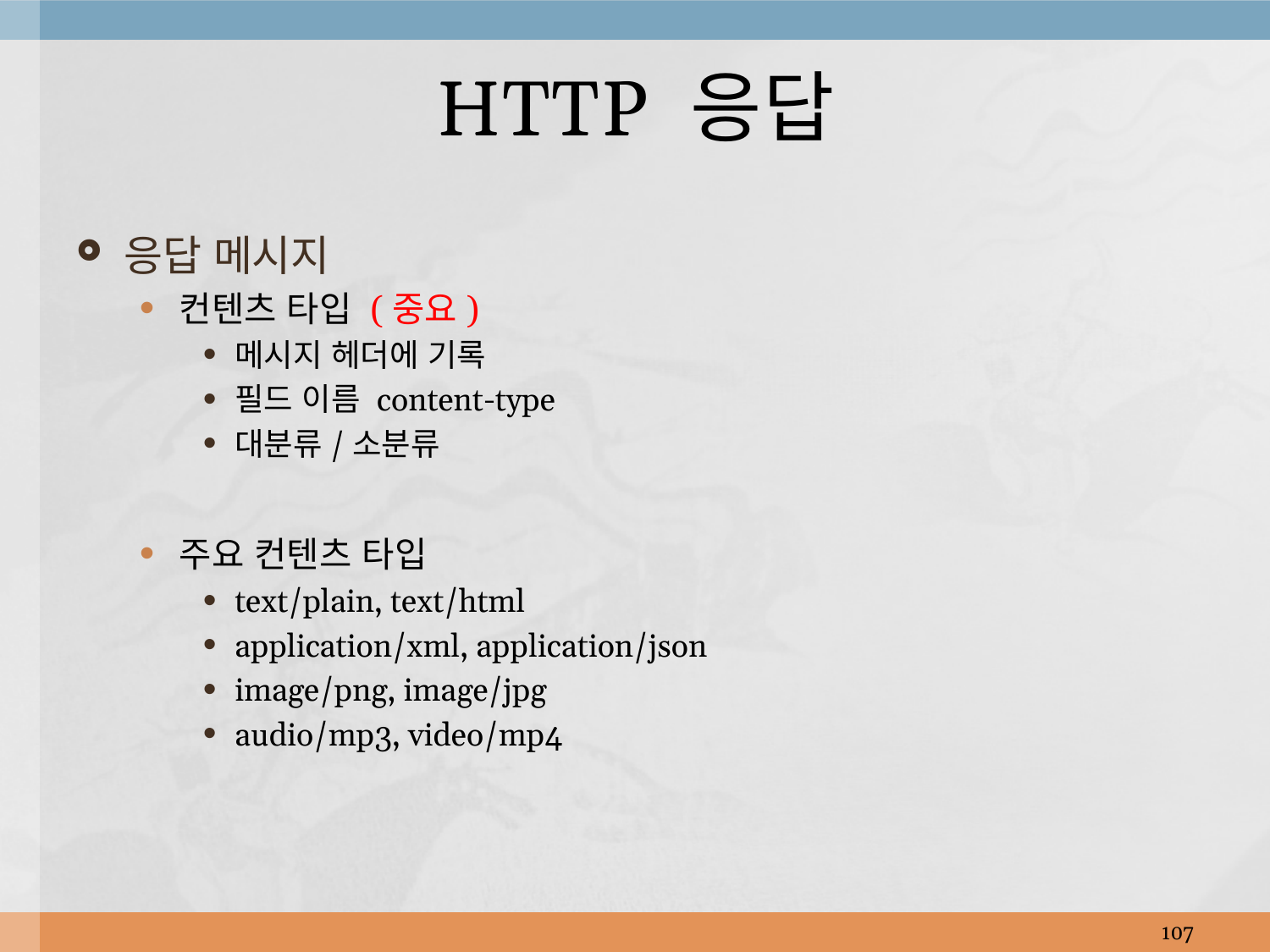

# HTTP 응답
응답 메시지
컨텐츠 타입 (중요)
메시지 헤더에 기록
필드 이름 content-type
대분류/소분류

주요 컨텐츠 타입
text/plain, text/html
application/xml, application/json
image/png, image/jpg
audio/mp3, video/mp4
107